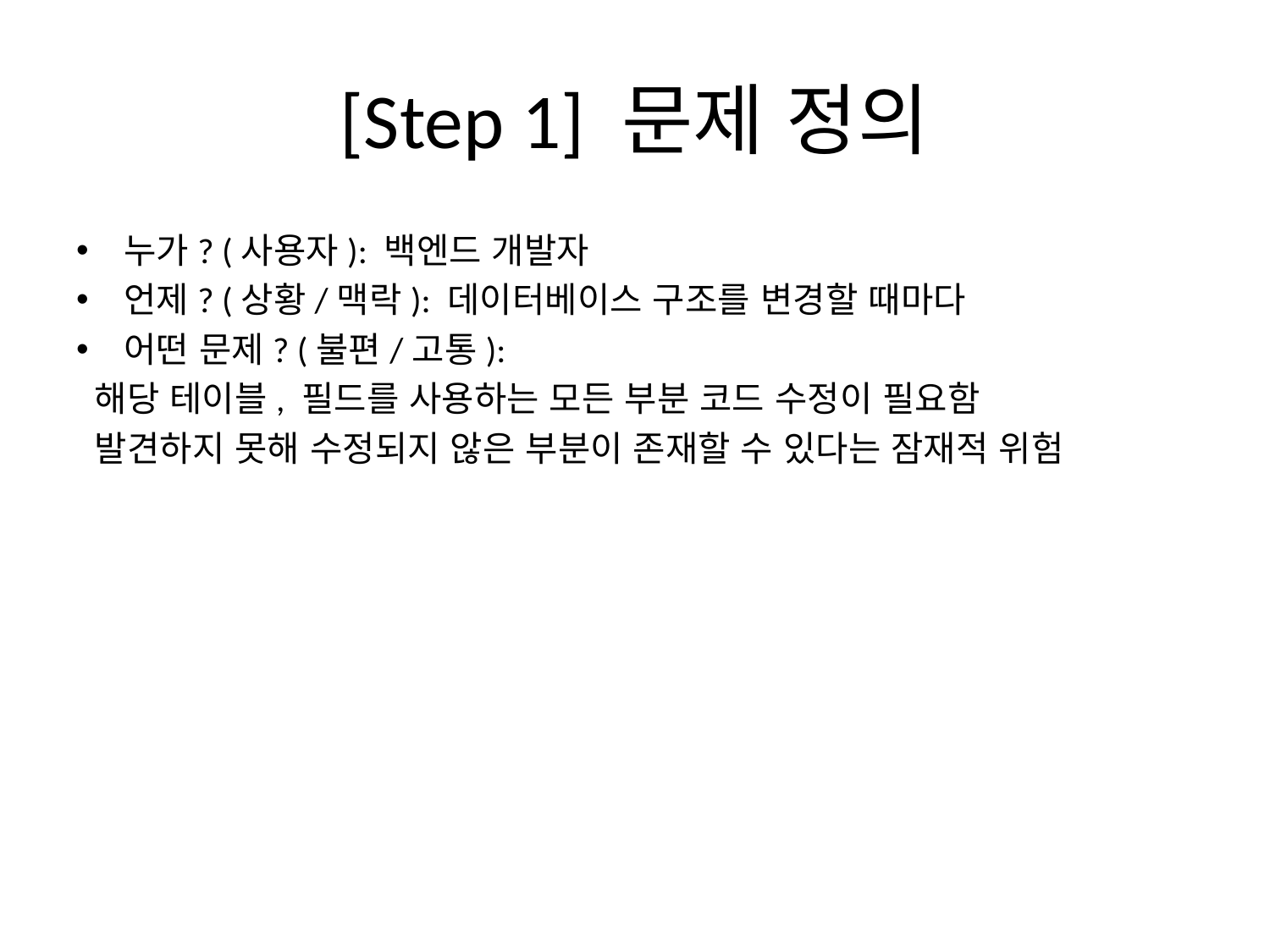

# [Step 1] 문제 정의
누가? (사용자): 백엔드 개발자
언제? (상황/맥락): 데이터베이스 구조를 변경할 때마다
어떤 문제? (불편/고통):
 해당 테이블, 필드를 사용하는 모든 부분 코드 수정이 필요함
 발견하지 못해 수정되지 않은 부분이 존재할 수 있다는 잠재적 위험